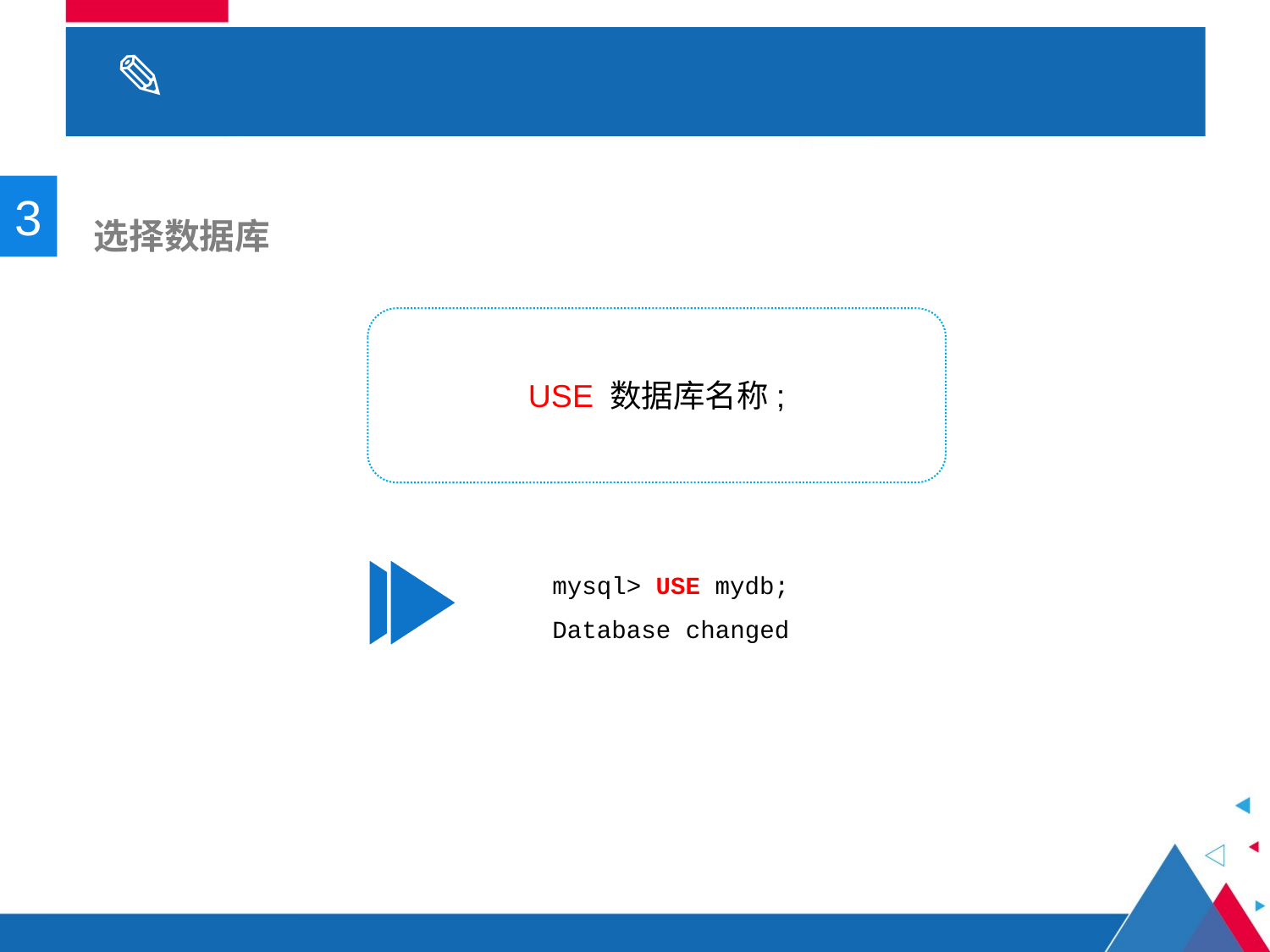

# 2.1 数据库操作

3
  选择数据库

USE 数据库名称;
mysql> USE mydb;
Database changed